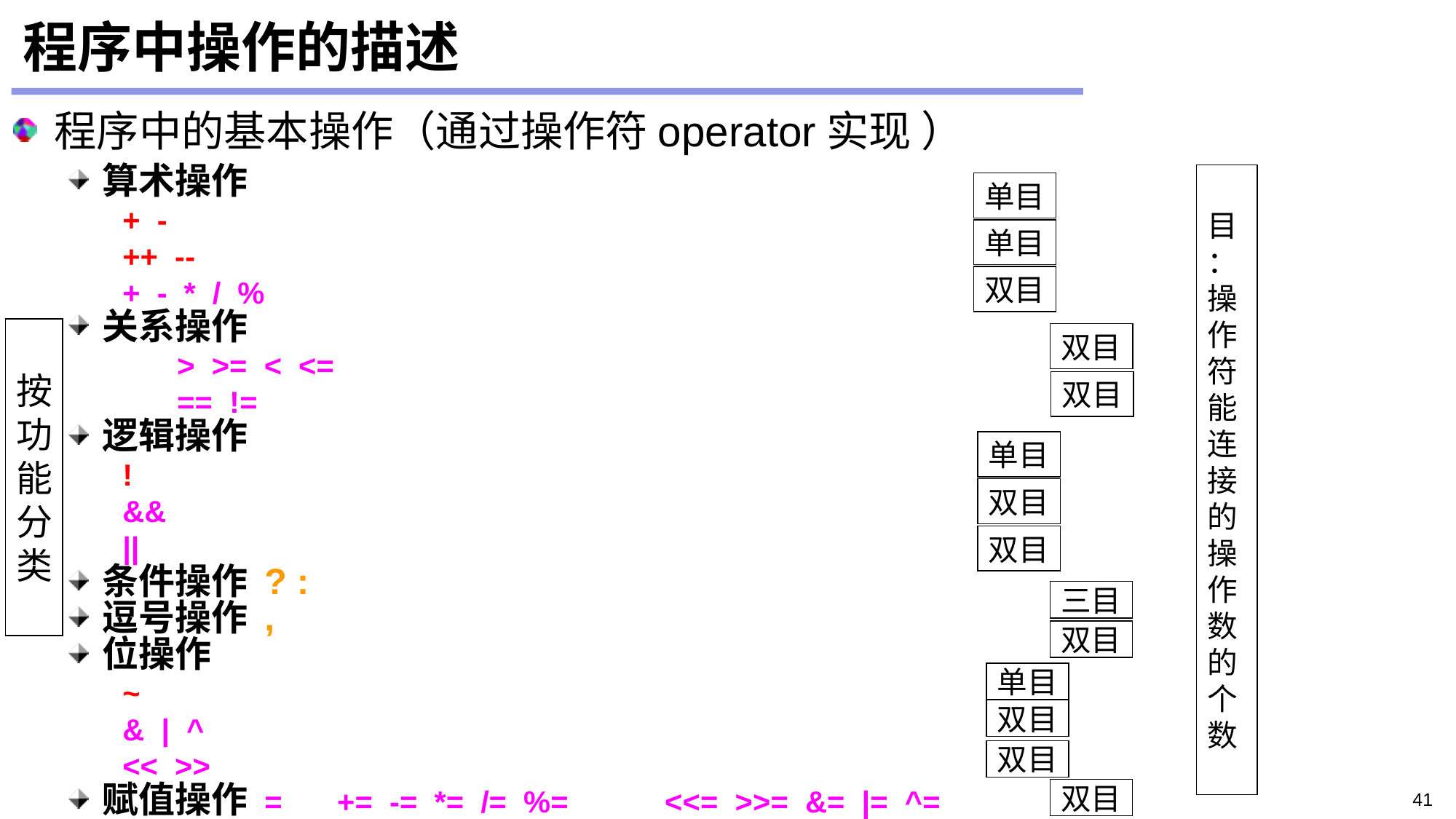

# 程序中操作的描述
程序中的基本操作（通过操作符operator实现 ）
算术操作
+  -
++  --
+  -  *  /  %
关系操作
	>  >=  <  <=
	==  !=
逻辑操作
!
&&
||
条件操作 ? :
逗号操作 ,
位操作
~
&  |  ^
<<  >>
赋值操作 =	  +=  -=  *=  /=  %=	  <<=  >>=  &=  |=  ^=

目：操作符能连接的操作数的个数

单目
单目
双目
  按功能分类

双目
双目
单目
双目
双目
三目
双目
单目
双目
双目
双目
41